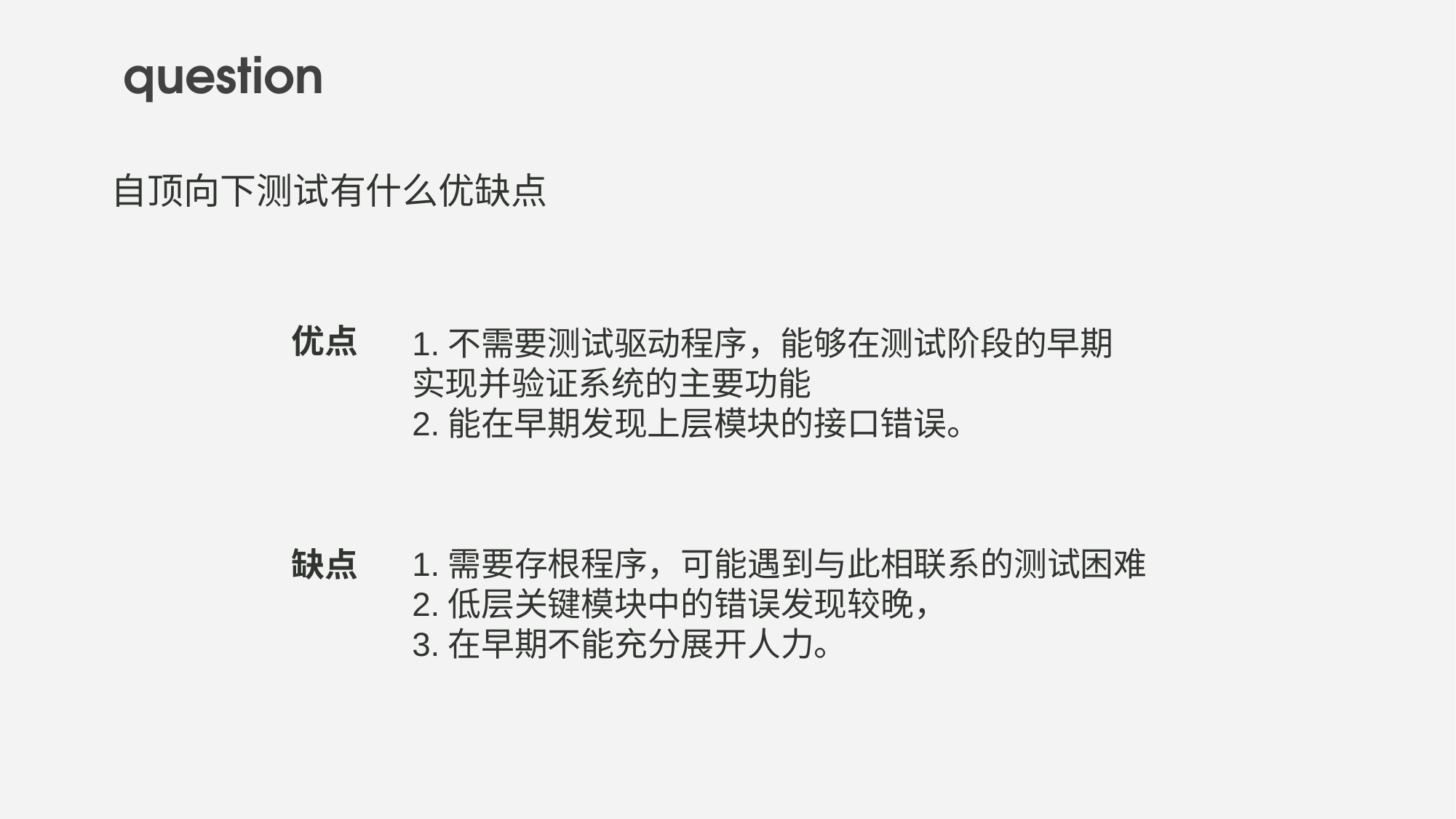

question
自顶向下测试有什么优缺点
优点
1.不需要测试驱动程序，能够在测试阶段的早期实现并验证系统的主要功能
2.能在早期发现上层模块的接口错误。
1.需要存根程序，可能遇到与此相联系的测试困难
2.低层关键模块中的错误发现较晚，
3.在早期不能充分展开人力。
缺点